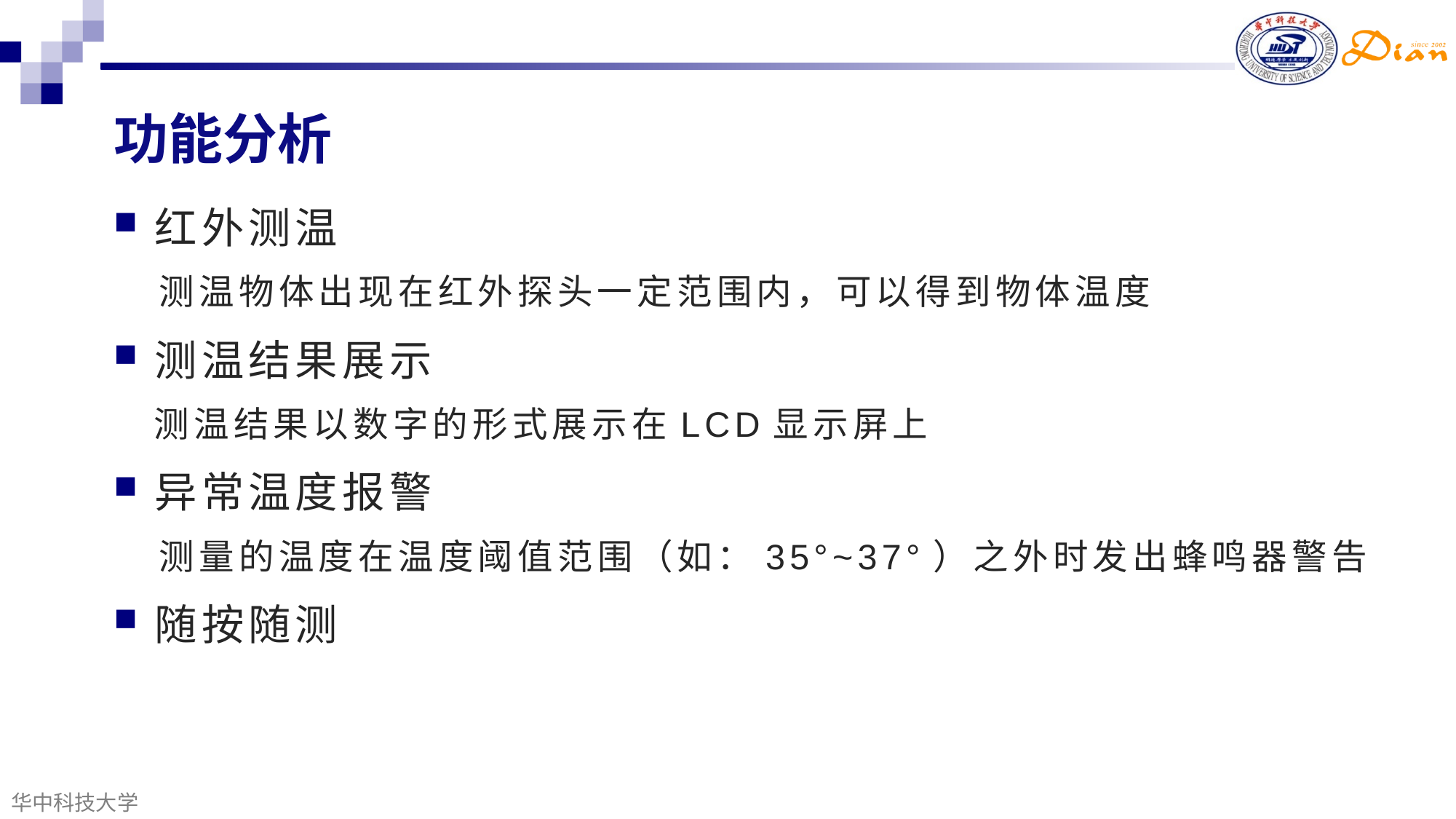

功能分析

红外测温
   测温物体出现在红外探头一定范围内，可以得到物体温度
测温结果展示
   测温结果以数字的形式展示在LCD显示屏上
异常温度报警
   测量的温度在温度阈值范围（如：35°~37°）之外时发出蜂鸣器警告
随按随测
3
华中科技大学